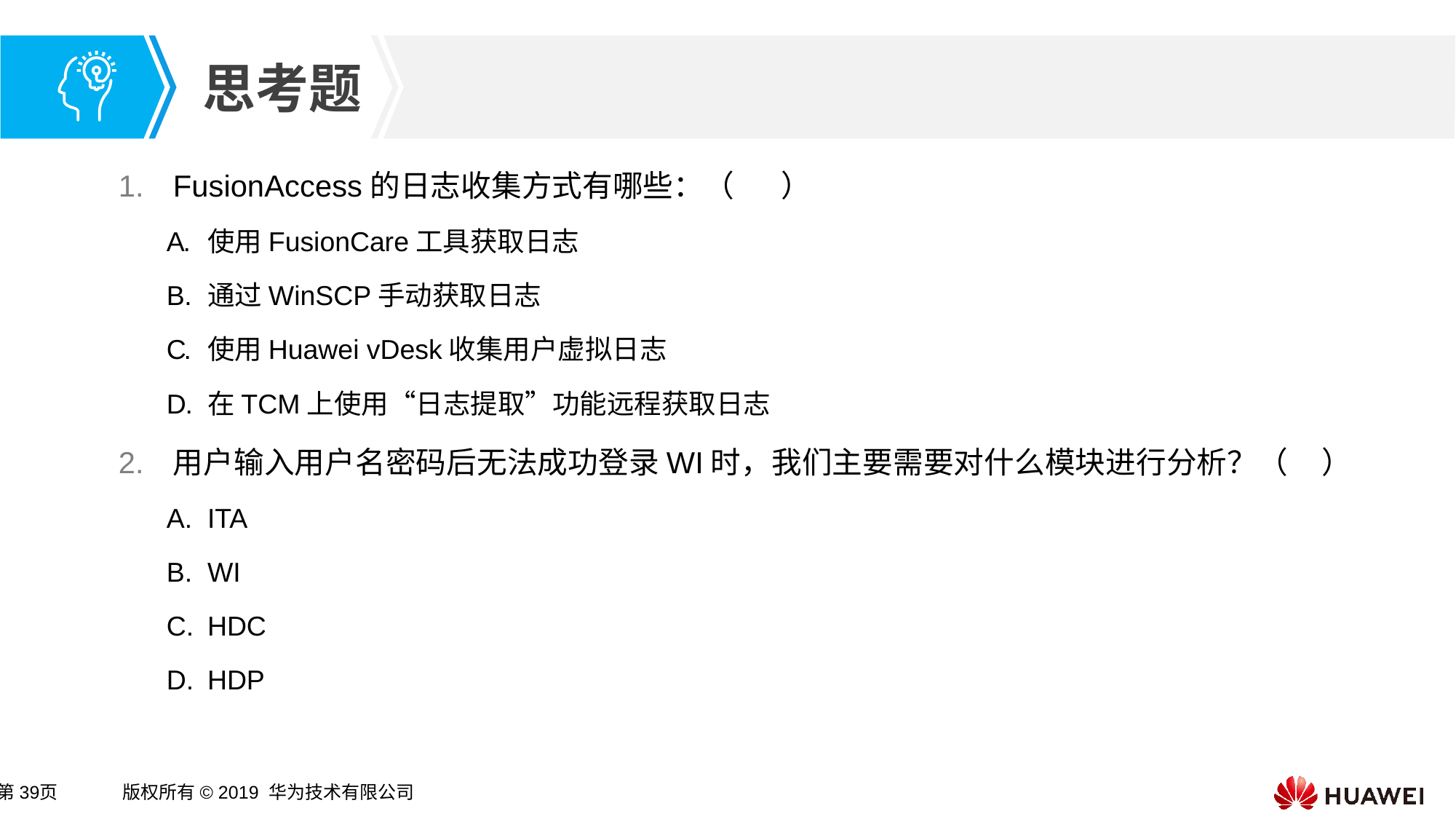

FusionAccess的日志收集方式有哪些：（       ）
使用FusionCare工具获取日志
通过WinSCP手动获取日志
使用Huawei vDesk收集用户虚拟日志
在TCM上使用“日志提取”功能远程获取日志
用户输入用户名密码后无法成功登录WI时，我们主要需要对什么模块进行分析？（     ）
ITA
WI
HDC
HDP